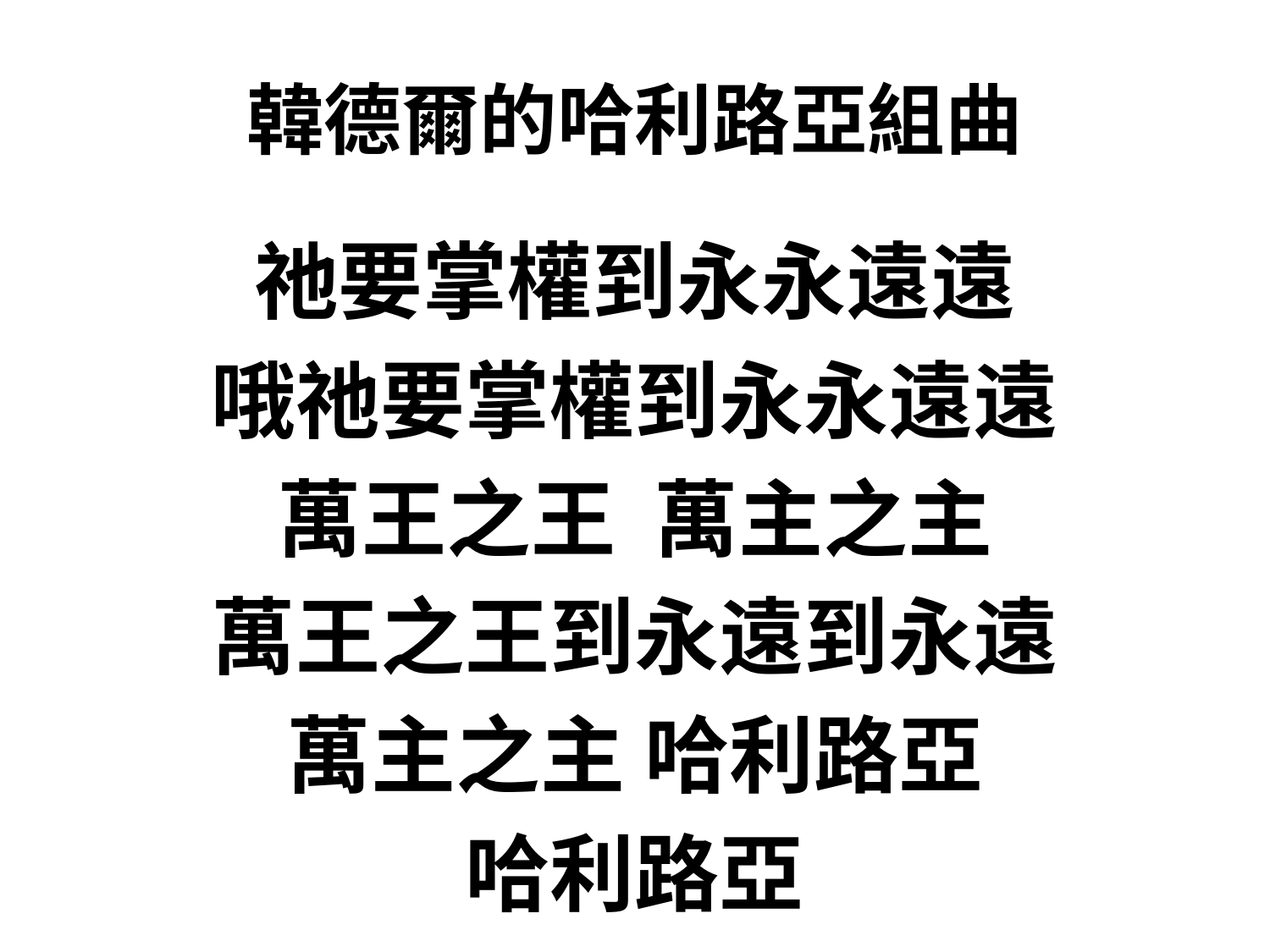

# 韓德爾的哈利路亞組曲
祂要掌權到永永遠遠
哦祂要掌權到永永遠遠
萬王之王  萬主之主
萬王之王到永遠到永遠
萬主之主 哈利路亞
哈利路亞